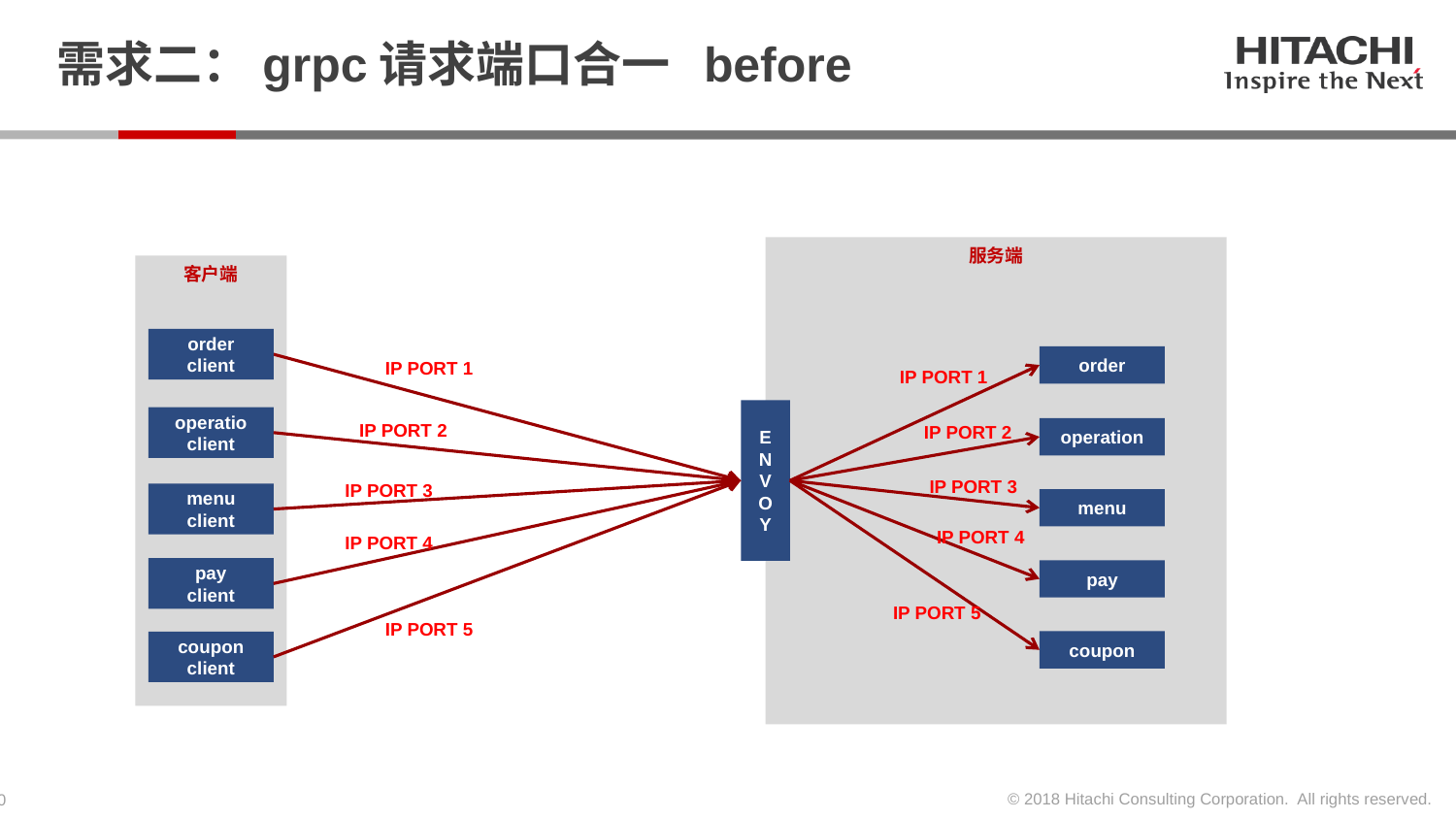

# 需求二：grpc请求端口合一  before
服务端
客户端
order
client
order
IP PORT 1
IP PORT 1
ENVOY
operatio
client
IP PORT 2
IP PORT 2
operation
IP PORT 3
IP PORT 3
menu
client
menu
IP PORT 4
IP PORT 4
pay
client
pay
IP PORT 5
IP PORT 5
coupon
coupon
client